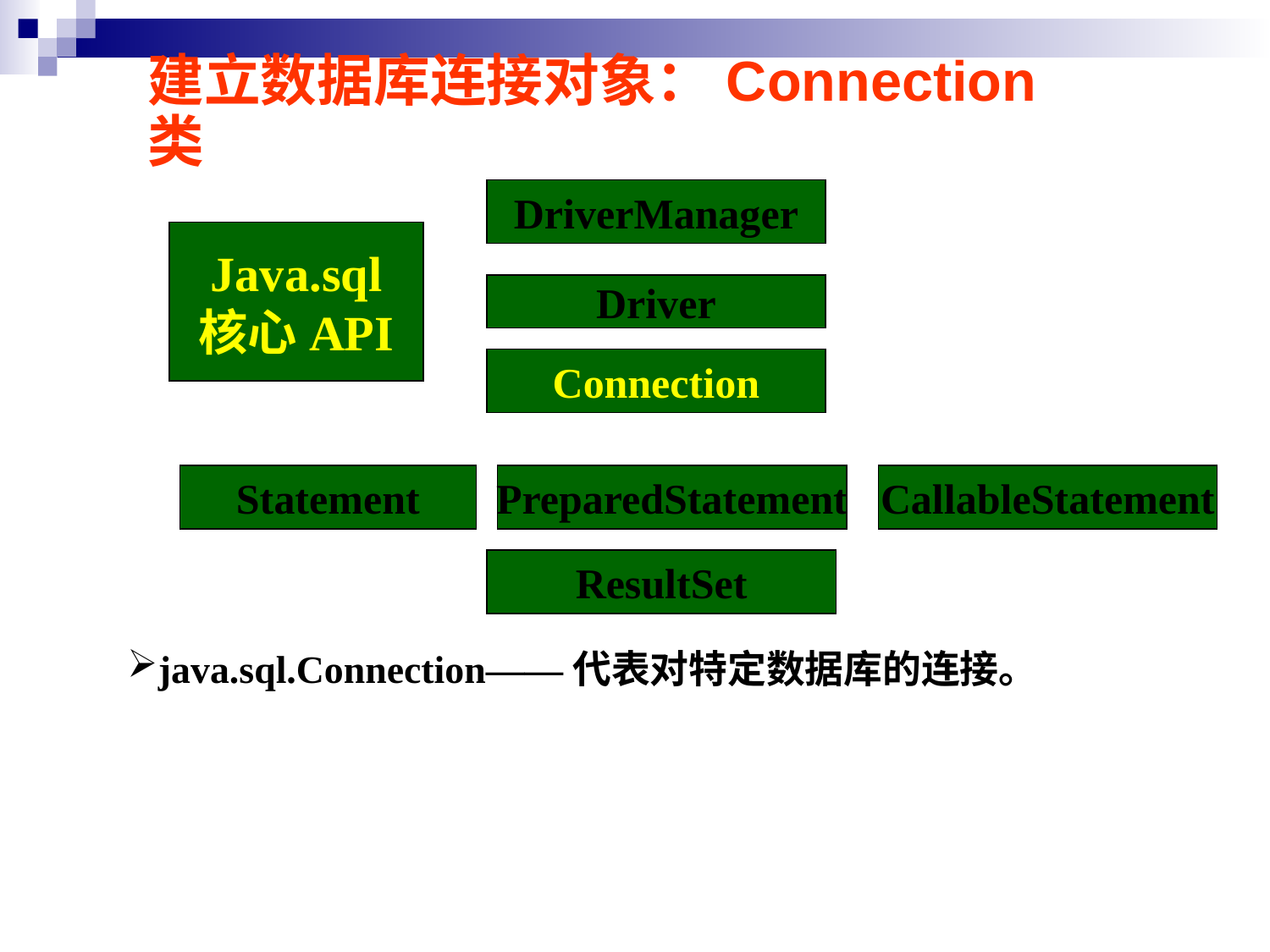

# 建立数据库连接对象：Connection类
DriverManager

Java.sql
核心API

Driver
Connection
Statement
PreparedStatement
CallableStatement
ResultSet
java.sql.Connection——代表对特定数据库的连接。
18